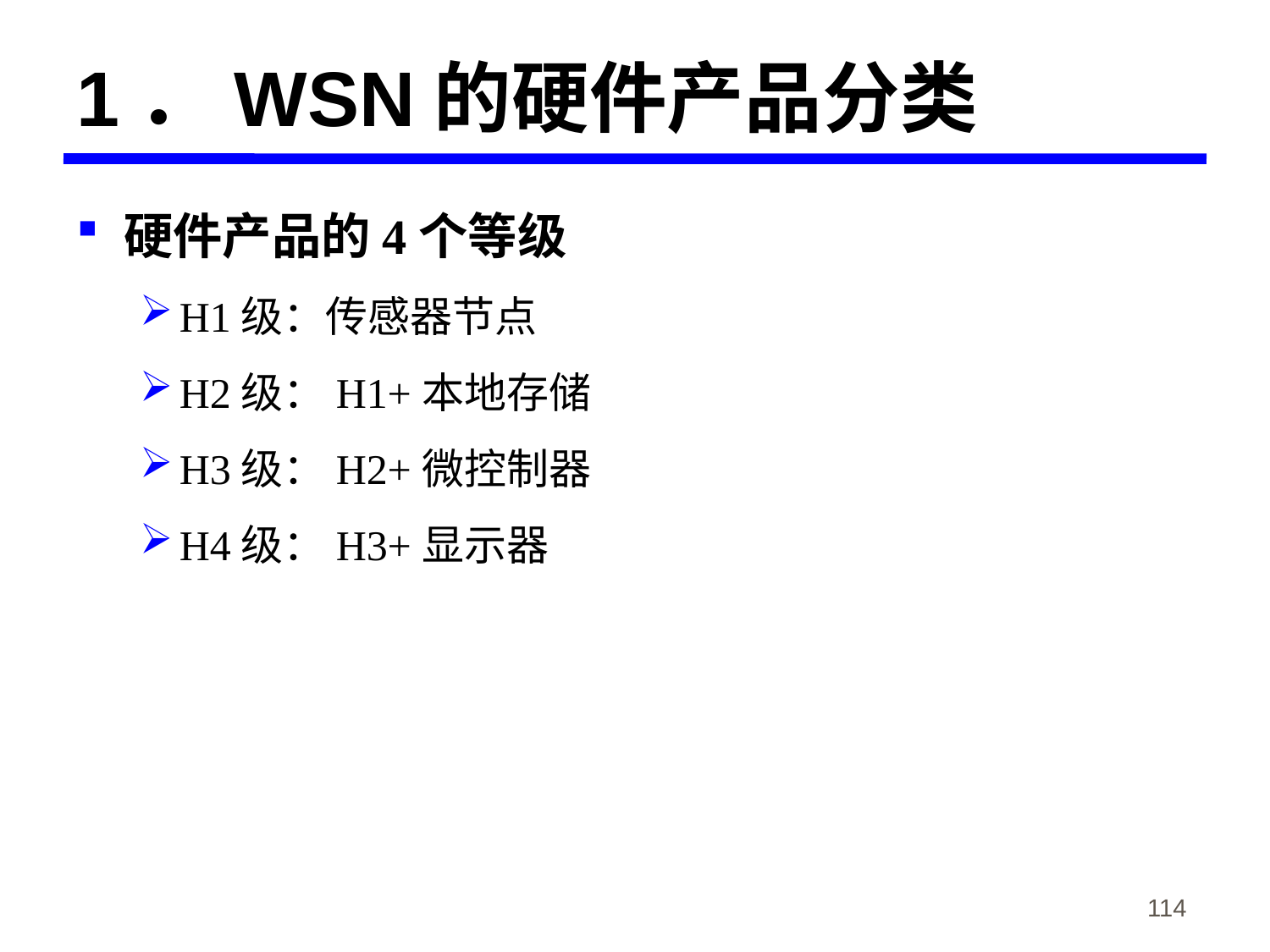

# 1．WSN的硬件产品分类
硬件产品的4个等级
H1级：传感器节点
H2级：H1+本地存储
H3级：H2+微控制器
H4级：H3+显示器
《物联网概论》-韩毅刚
114